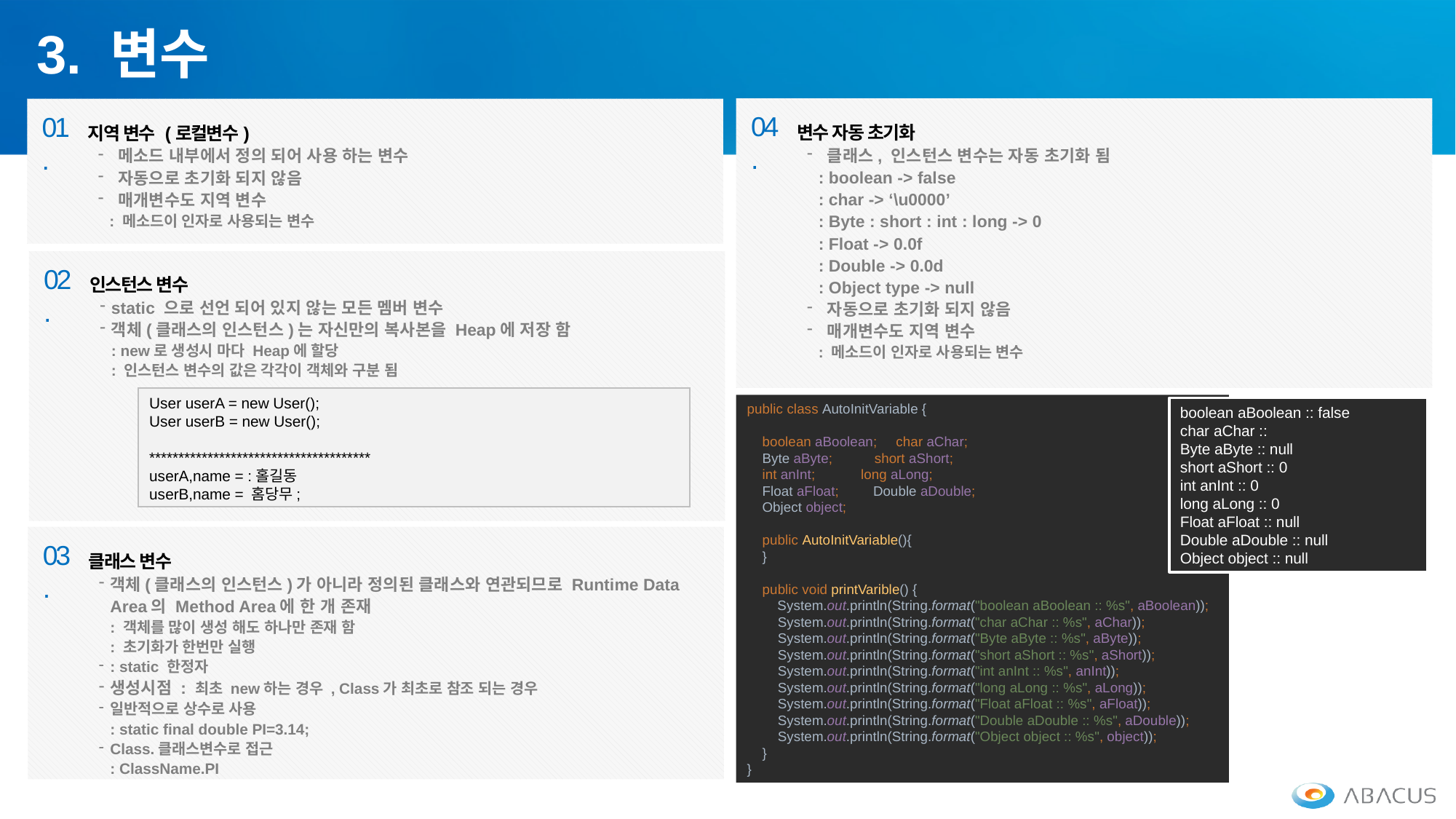

3. 변수

04.
변수 자동 초기화
 클래스, 인스턴스 변수는 자동 초기화 됨
: boolean -> false
: char -> ‘\u0000’
: Byte : short : int : long -> 0
: Float -> 0.0f
: Double -> 0.0d
: Object type -> null
 자동으로 초기화 되지 않음
 매개변수도 지역 변수
: 메소드이 인자로 사용되는 변수

01.
지역 변수 (로컬변수)
 메소드 내부에서 정의 되어 사용 하는 변수
 자동으로 초기화 되지 않음
 매개변수도 지역 변수
: 메소드이 인자로 사용되는 변수

02.
인스턴스 변수
static 으로 선언 되어 있지 않는 모든 멤버 변수
객체(클래스의 인스턴스)는 자신만의 복사본을 Heap에 저장 함
: new로 생성시 마다 Heap에 할당
: 인스턴스 변수의 값은 각각이 객체와 구분 됨
User userA = new User();
User userB = new User();

**************************************
userA,name = :홀길동
userB,name = 홈당무;
public class AutoInitVariable {
    boolean aBoolean;     char aChar;
    Byte aByte;           short aShort;
    int anInt;            long aLong;
    Float aFloat;         Double aDouble;
    Object object;
    public AutoInitVariable(){
    }
    public void printVarible() {
        System.out.println(String.format("boolean aBoolean :: %s", aBoolean));
        System.out.println(String.format("char aChar :: %s", aChar));
        System.out.println(String.format("Byte aByte :: %s", aByte));
        System.out.println(String.format("short aShort :: %s", aShort));
        System.out.println(String.format("int anInt :: %s", anInt));
        System.out.println(String.format("long aLong :: %s", aLong));
        System.out.println(String.format("Float aFloat :: %s", aFloat));
        System.out.println(String.format("Double aDouble :: %s", aDouble));
        System.out.println(String.format("Object object :: %s", object));
    }
}
boolean aBoolean :: false
char aChar ::
Byte aByte :: null
short aShort :: 0
int anInt :: 0
long aLong :: 0
Float aFloat :: null
Double aDouble :: null
Object object :: null

03.
클래스 변수
객체(클래스의 인스턴스)가 아니라 정의된 클래스와 연관되므로 Runtime Data Area의 Method Area에 한 개 존재
: 객체를 많이 생성 해도 하나만 존재 함
: 초기화가 한번만 실행
: static 한정자
생성시점 : 최초 new하는 경우 , Class가 최초로 참조 되는 경우
일반적으로 상수로 사용
: static final double PI=3.14;
Class.클래스변수로 접근
: ClassName.PI